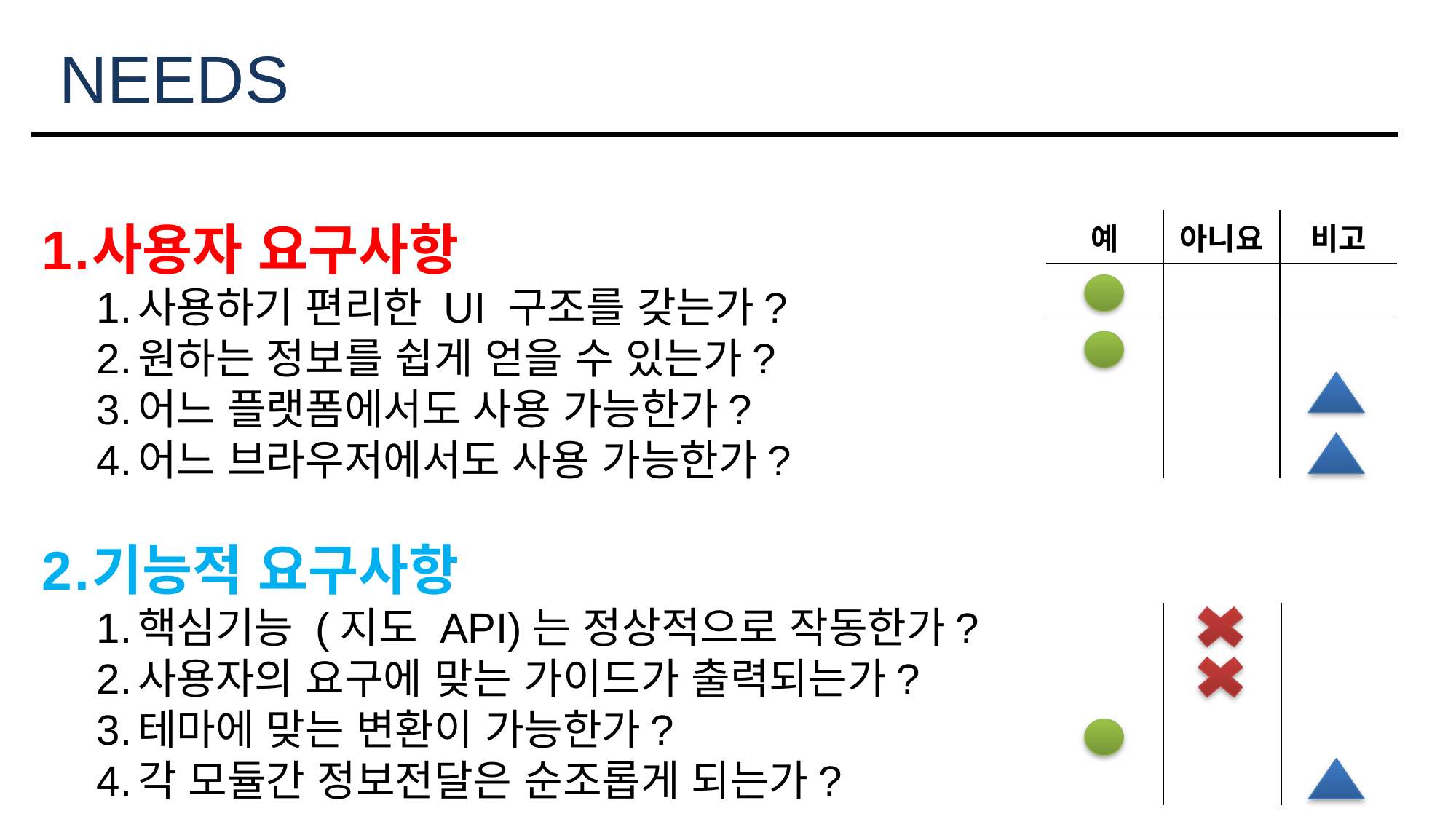

NEEDS
| 예 | 아니요 | 비고 |
| --- | --- | --- |
|  |  |  |
|  |  |  |
|  |  |  |
|  |  |  |
사용자 요구사항
사용하기 편리한 UI 구조를 갖는가?
원하는 정보를 쉽게 얻을 수 있는가?
어느 플랫폼에서도 사용 가능한가?
어느 브라우저에서도 사용 가능한가?

기능적 요구사항
핵심기능 (지도 API)는 정상적으로 작동한가?
사용자의 요구에 맞는 가이드가 출력되는가?
테마에 맞는 변환이 가능한가?
각 모듈간 정보전달은 순조롭게 되는가?

|  |  |  |
| --- | --- | --- |
|  |  |  |
|  |  |  |
|  |  |  |